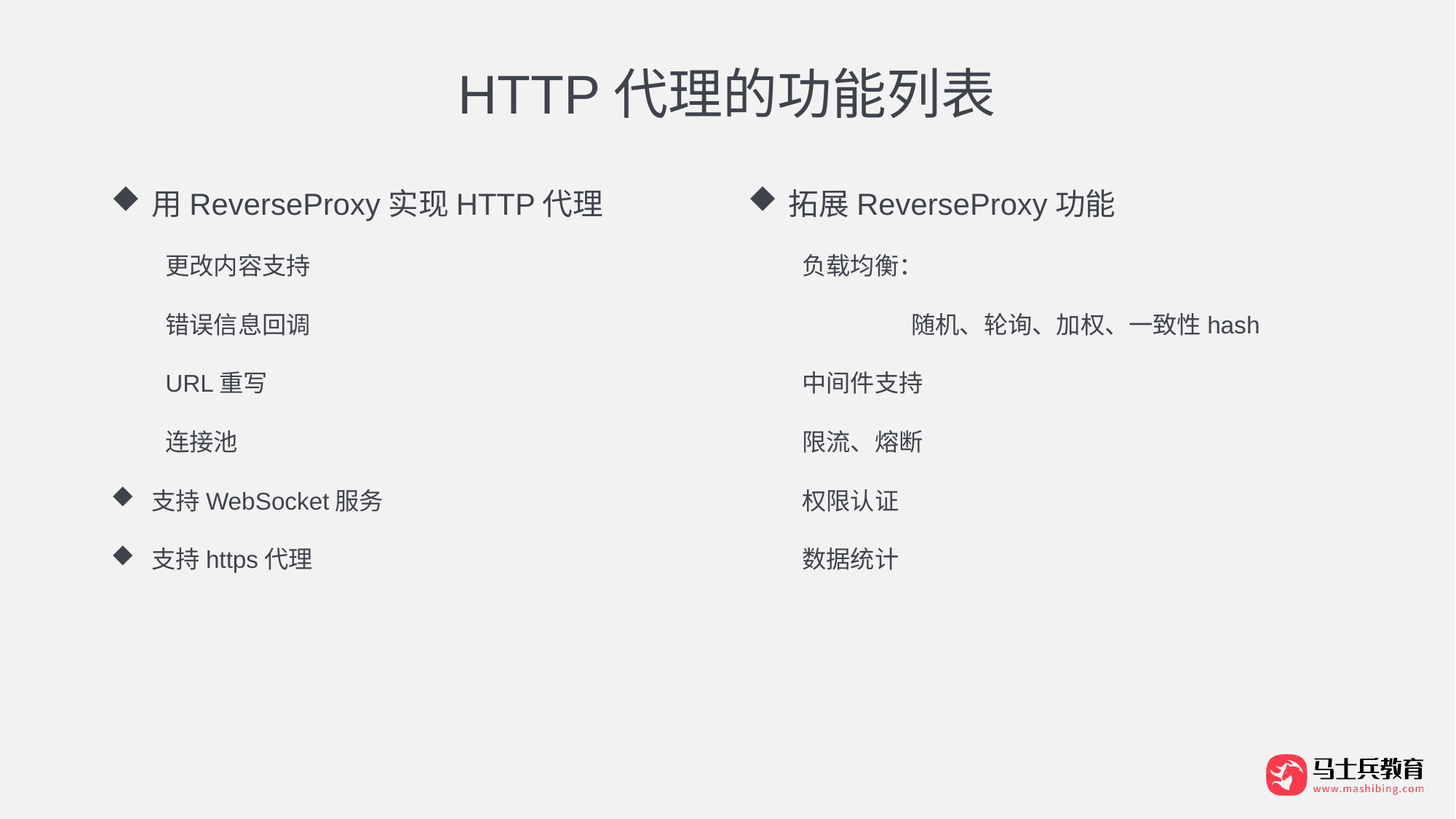

# HTTP代理的功能列表
用ReverseProxy实现HTTP代理
更改内容支持
错误信息回调
URL重写
连接池
支持WebSocket服务
支持https代理

拓展ReverseProxy功能
负载均衡：
	随机、轮询、加权、一致性hash
中间件支持
限流、熔断
权限认证
数据统计